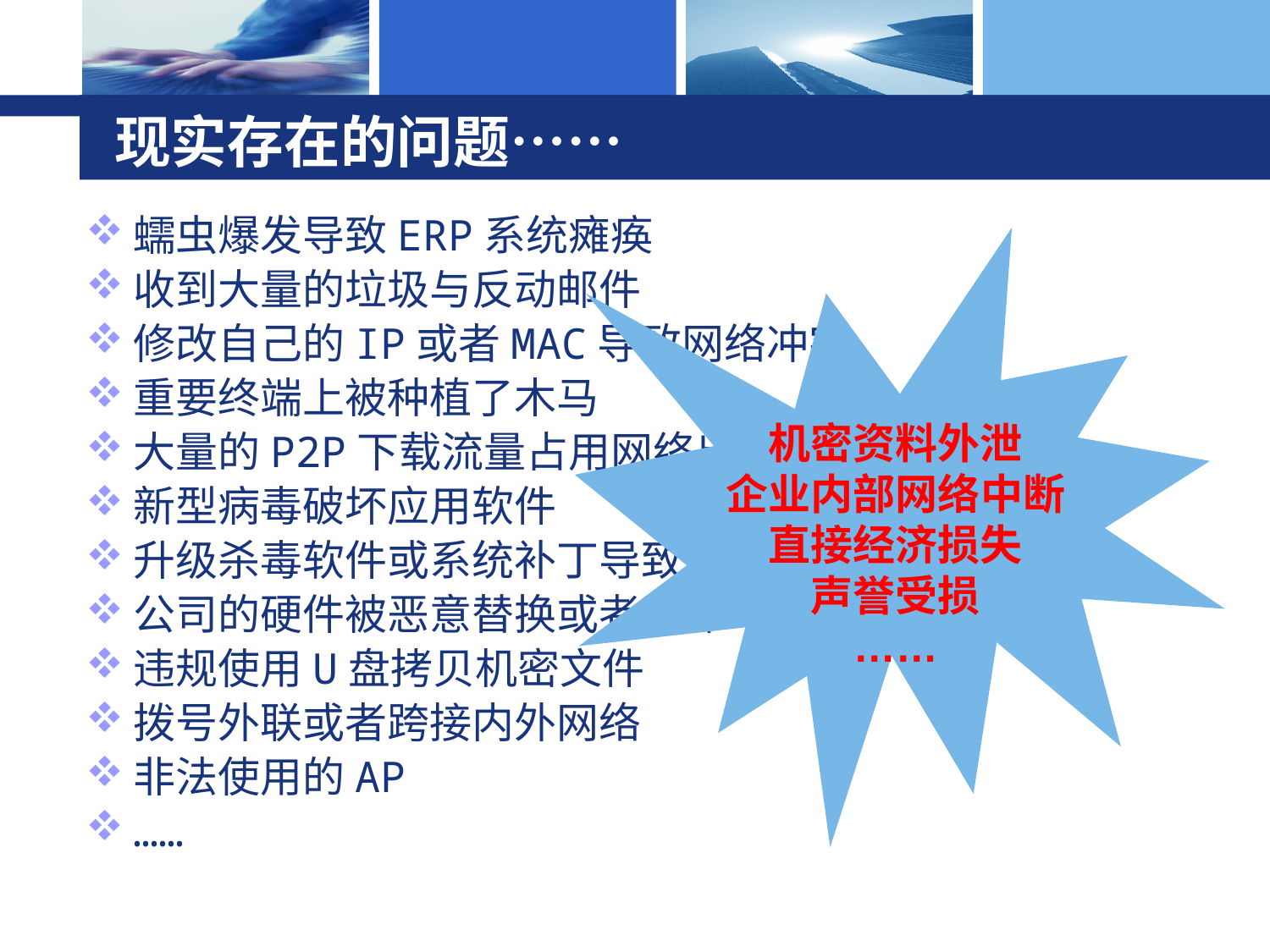

# 现实存在的问题……
蠕虫爆发导致ERP系统瘫痪
收到大量的垃圾与反动邮件
修改自己的IP或者MAC导致网络冲突
重要终端上被种植了木马
大量的P2P下载流量占用网络出口带宽
新型病毒破坏应用软件
升级杀毒软件或系统补丁导致崩溃
公司的硬件被恶意替换或者拆卸
违规使用U盘拷贝机密文件
拨号外联或者跨接内外网络
非法使用的AP
……

机密资料外泄
企业内部网络中断
直接经济损失
声誉受损
……